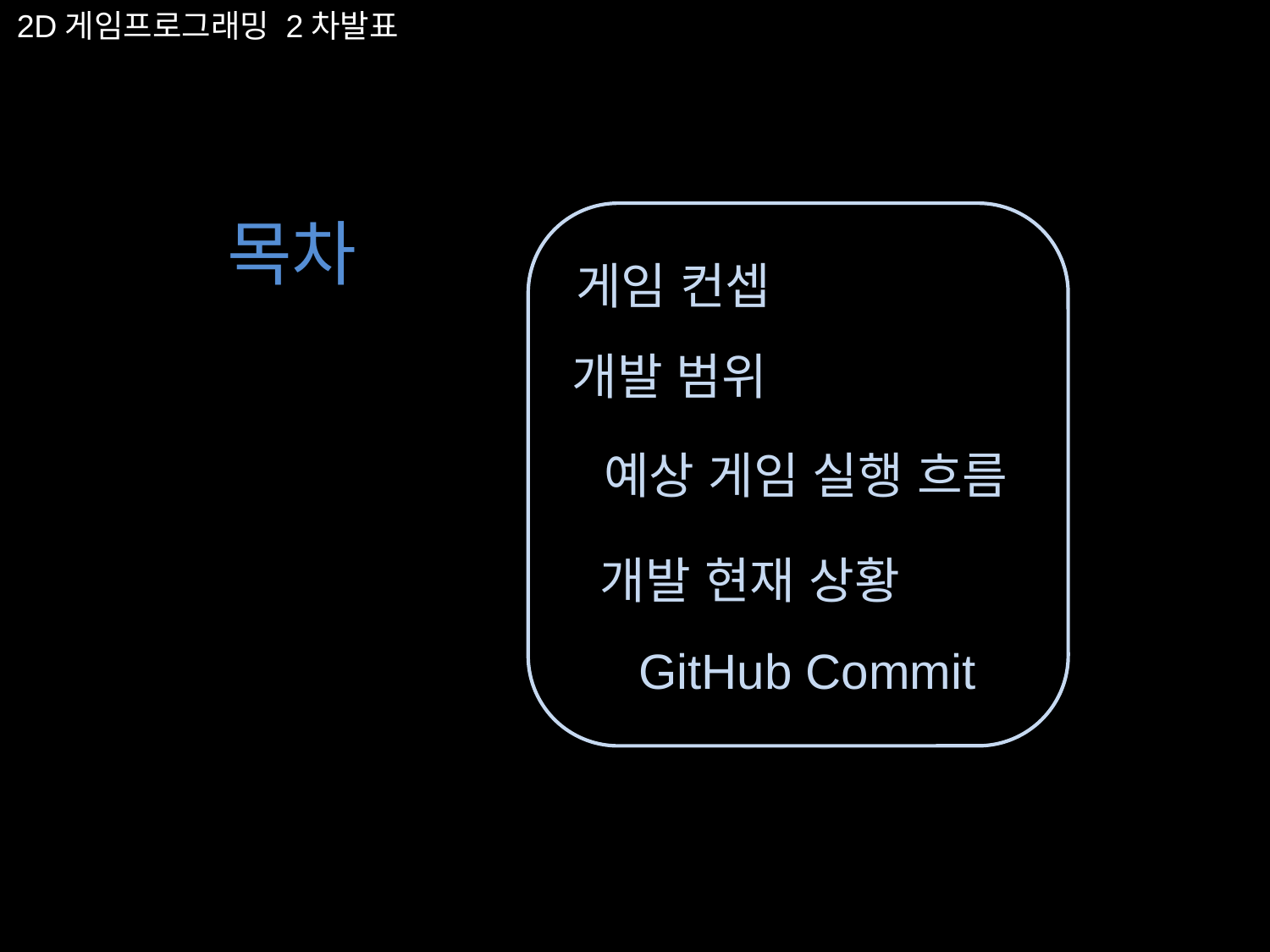

2D게임프로그래밍 2차발표

목차
게임 컨셉
개발 범위
예상 게임 실행 흐름
개발 현재 상황
GitHub Commit